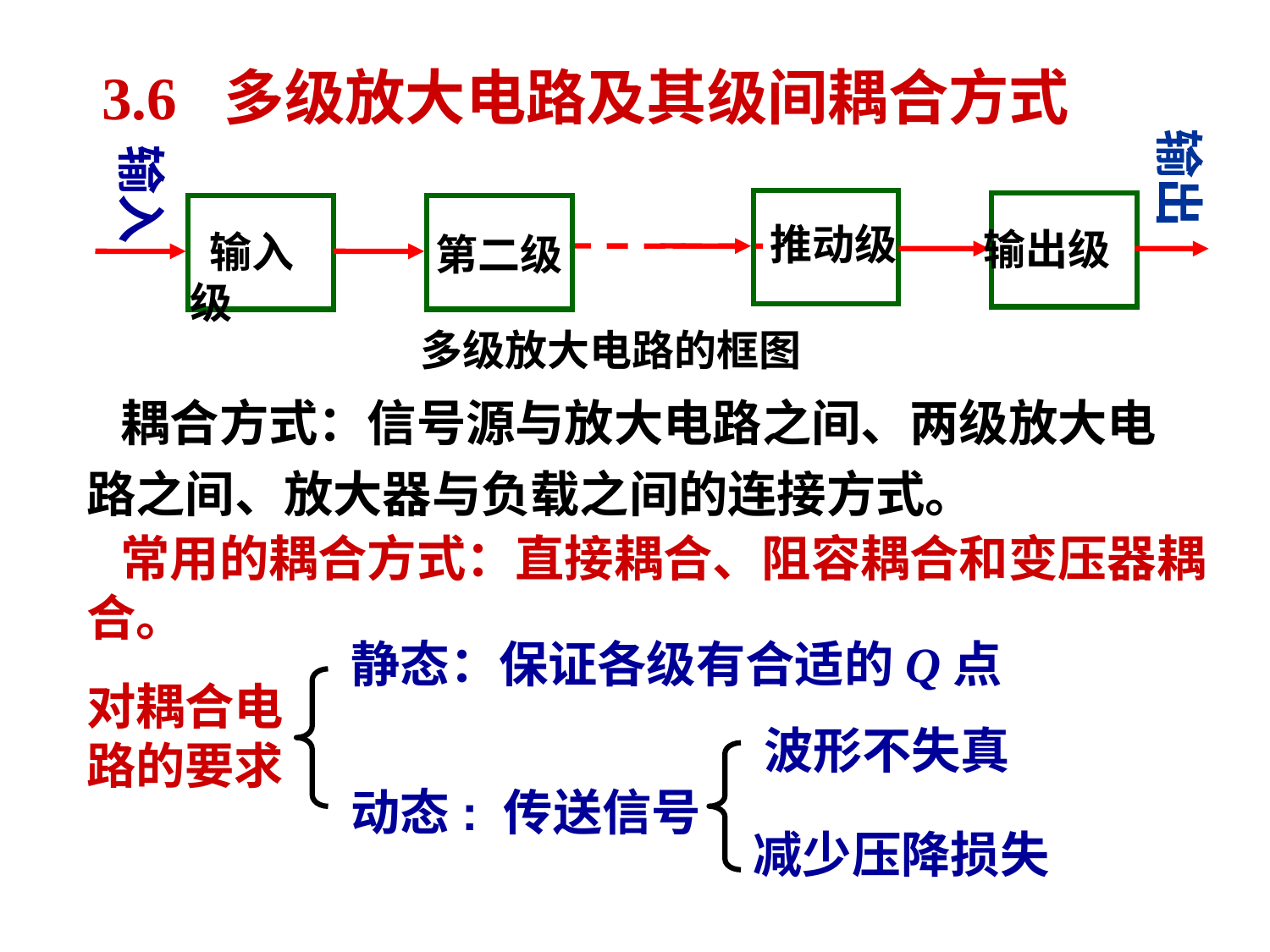

# 3.6  多级放大电路及其级间耦合方式
输出
输入

 推动级
  输出级
 输入级
第二级

多级放大电路的框图
  耦合方式：信号源与放大电路之间、两级放大电路之间、放大器与负载之间的连接方式。
  常用的耦合方式：直接耦合、阻容耦合和变压器耦合。
静态：保证各级有合适的Q点
对耦合电路的要求

波形不失真

动态: 传送信号
减少压降损失